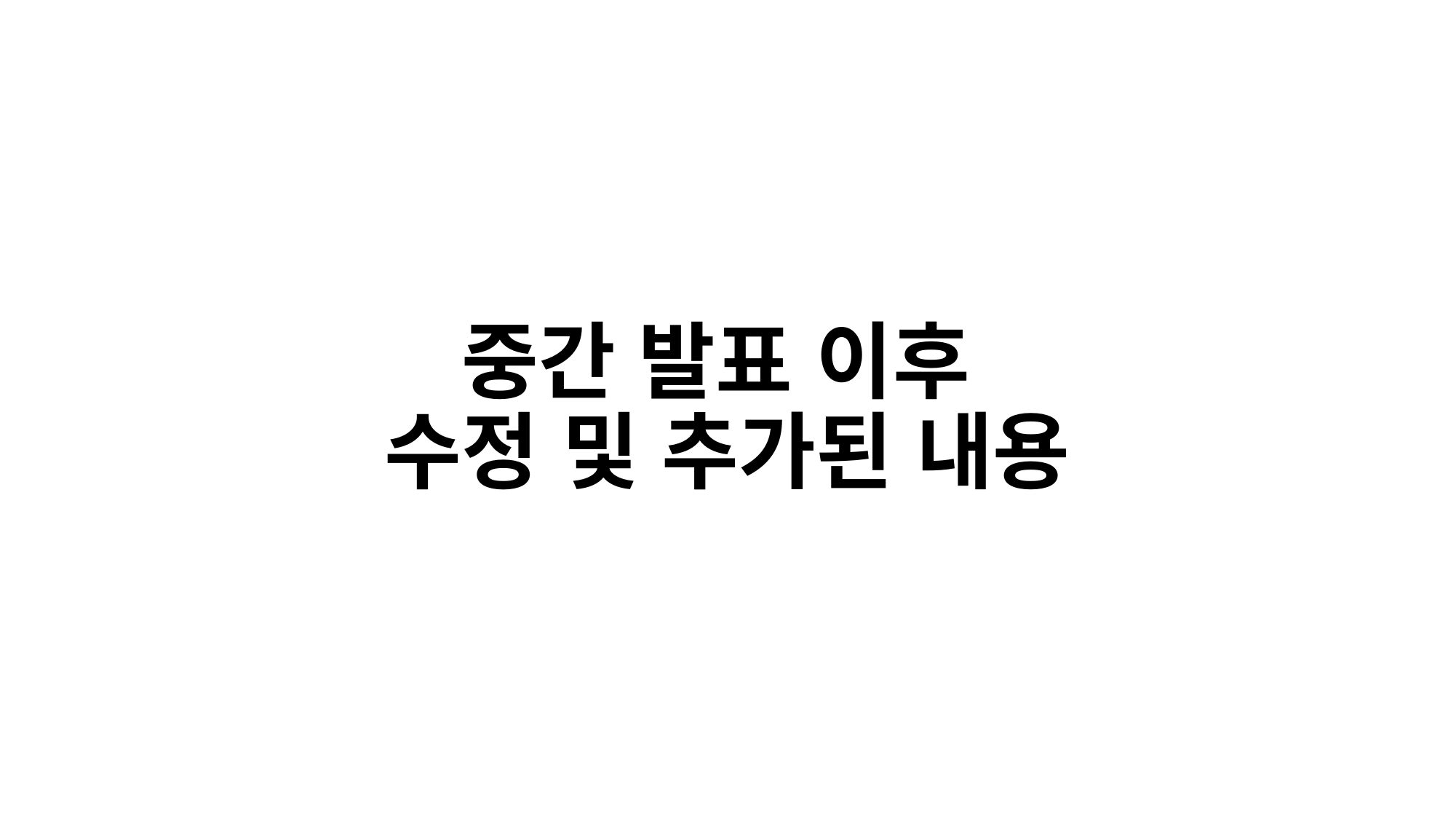

# 중간 발표 이후 수정 및 추가된 내용